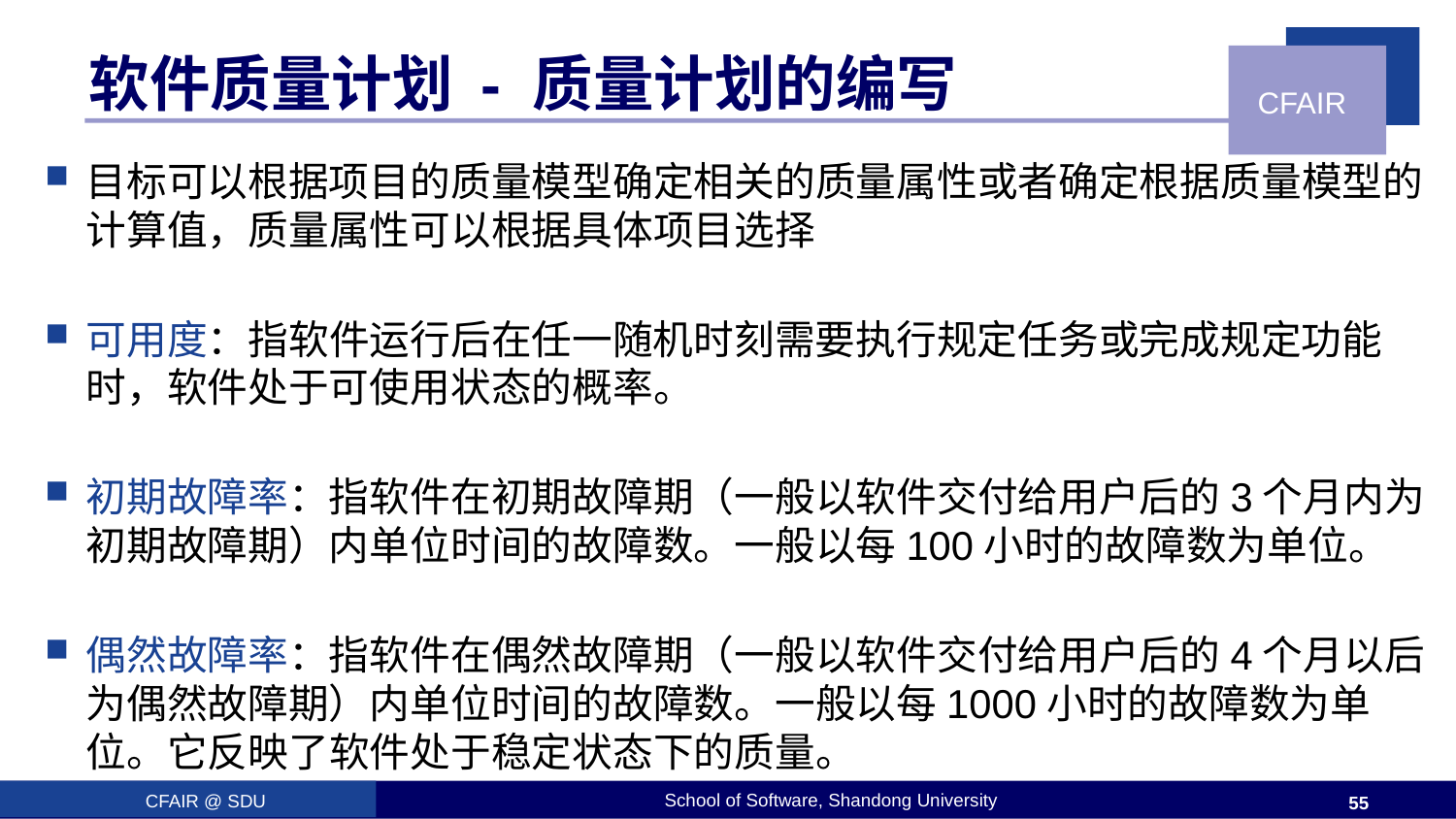

# 软件质量计划 - 质量计划的编写
目标可以根据项目的质量模型确定相关的质量属性或者确定根据质量模型的计算值，质量属性可以根据具体项目选择

可用度：指软件运行后在任一随机时刻需要执行规定任务或完成规定功能时，软件处于可使用状态的概率。

初期故障率：指软件在初期故障期（一般以软件交付给用户后的3个月内为初期故障期）内单位时间的故障数。一般以每100小时的故障数为单位。

偶然故障率：指软件在偶然故障期（一般以软件交付给用户后的4个月以后为偶然故障期）内单位时间的故障数。一般以每1000小时的故障数为单位。它反映了软件处于稳定状态下的质量。